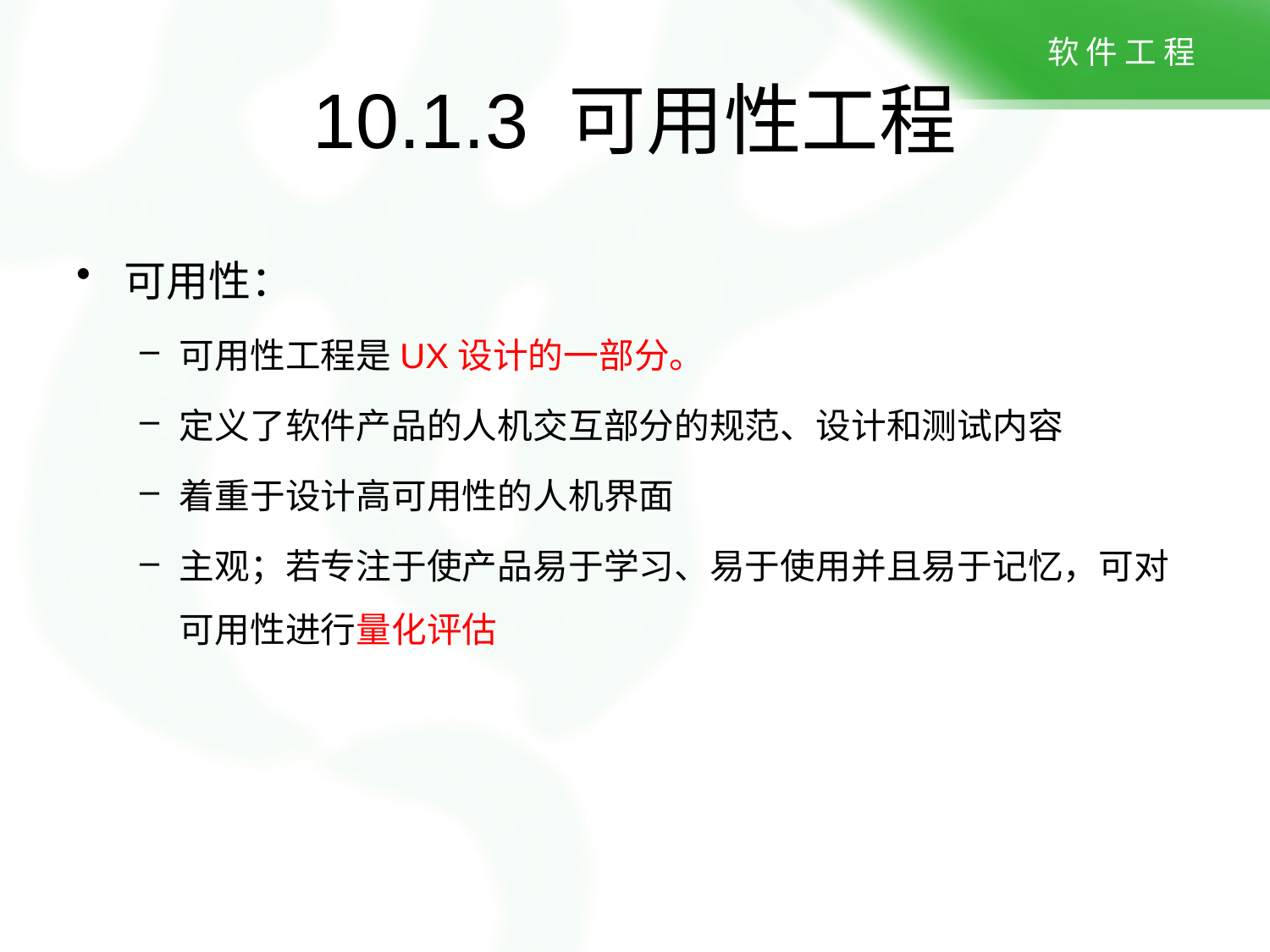

# 10.1.3 可用性工程
可用性：
可用性工程是UX设计的一部分。
定义了软件产品的人机交互部分的规范、设计和测试内容
着重于设计高可用性的人机界面
主观；若专注于使产品易于学习、易于使用并且易于记忆，可对可用性进行量化评估